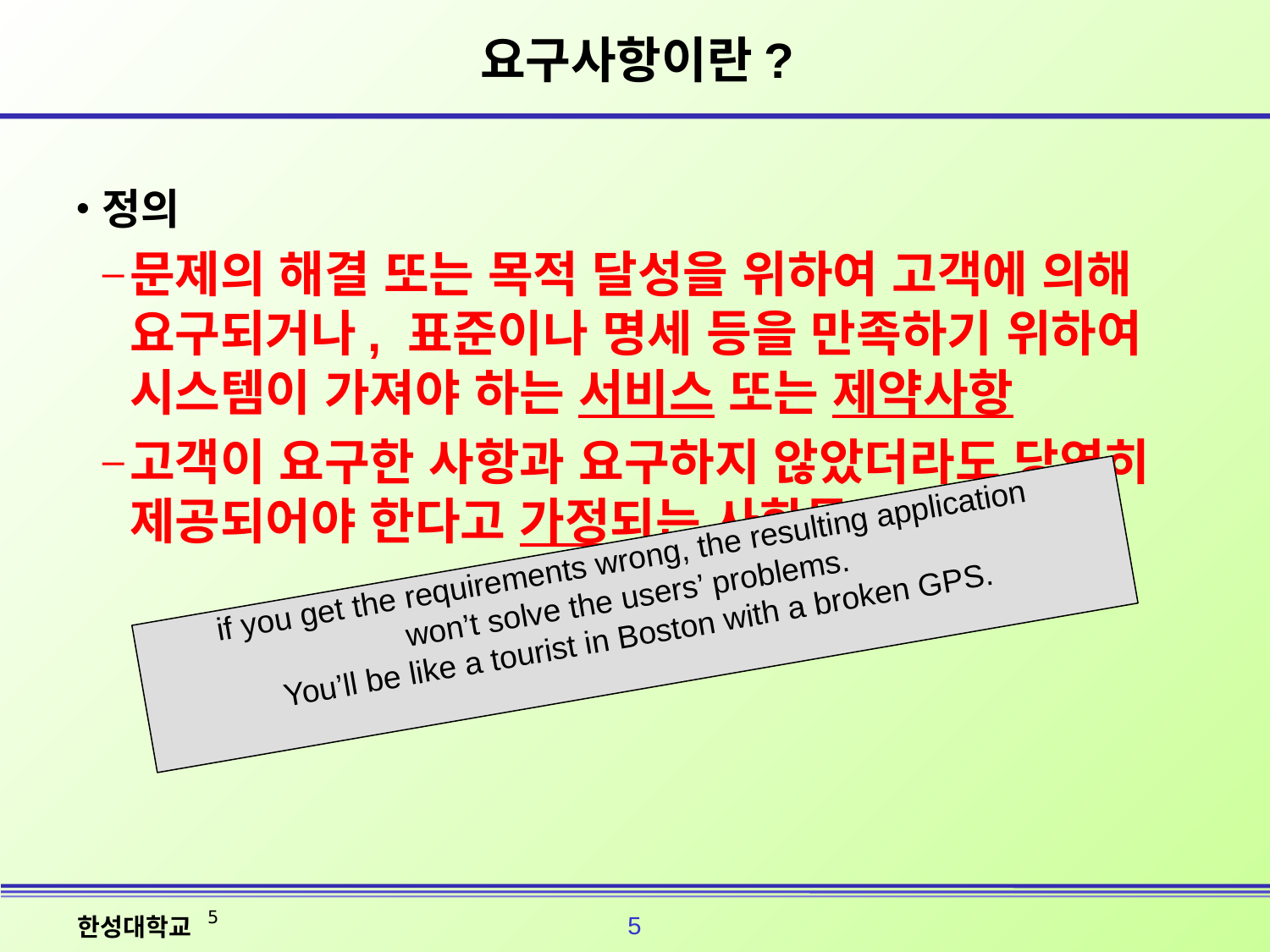

# 요구사항이란?
정의
문제의 해결 또는 목적 달성을 위하여 고객에 의해 요구되거나, 표준이나 명세 등을 만족하기 위하여 시스템이 가져야 하는 서비스 또는 제약사항
고객이 요구한 사항과 요구하지 않았더라도 당연히 제공되어야 한다고 가정되는 사항들

if you get the requirements wrong, the resulting application
won’t solve the users’ problems.
You’ll be like a tourist in Boston with a broken GPS.

5